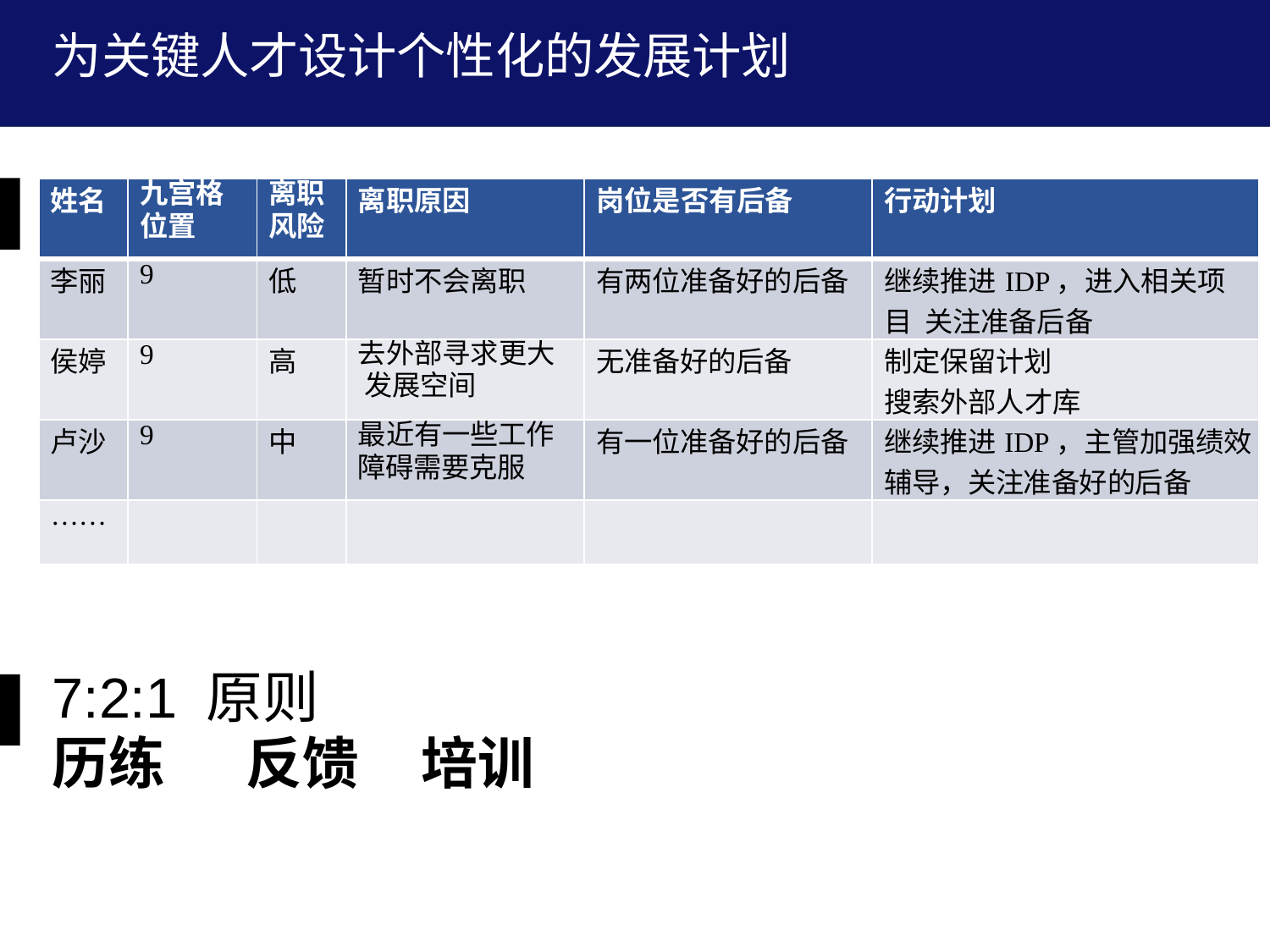

# 为关键人才设计个性化的发展计划

| 姓名 | 九宫格 位置 | 离职 风险 | 离职原因 | 岗位是否有后备 | 行动计划 |
| --- | --- | --- | --- | --- | --- |
| 李丽 | 9 | 低 | 暂时不会离职 | 有两位准备好的后备 | 继续推进IDP，进入相关项目 关注准备后备 |
| 侯婷 | 9 | 高 | 去外部寻求更大 发展空间 | 无准备好的后备 | 制定保留计划 搜索外部人才库 |
| 卢沙 | 9 | 中 | 最近有一些工作 障碍需要克服 | 有一位准备好的后备 | 继续推进IDP，主管加强绩效 辅导，关注准备好的后备 |
| …… |  |  |  |  |  |
，
7:2:1 原则
历练	反馈	培训